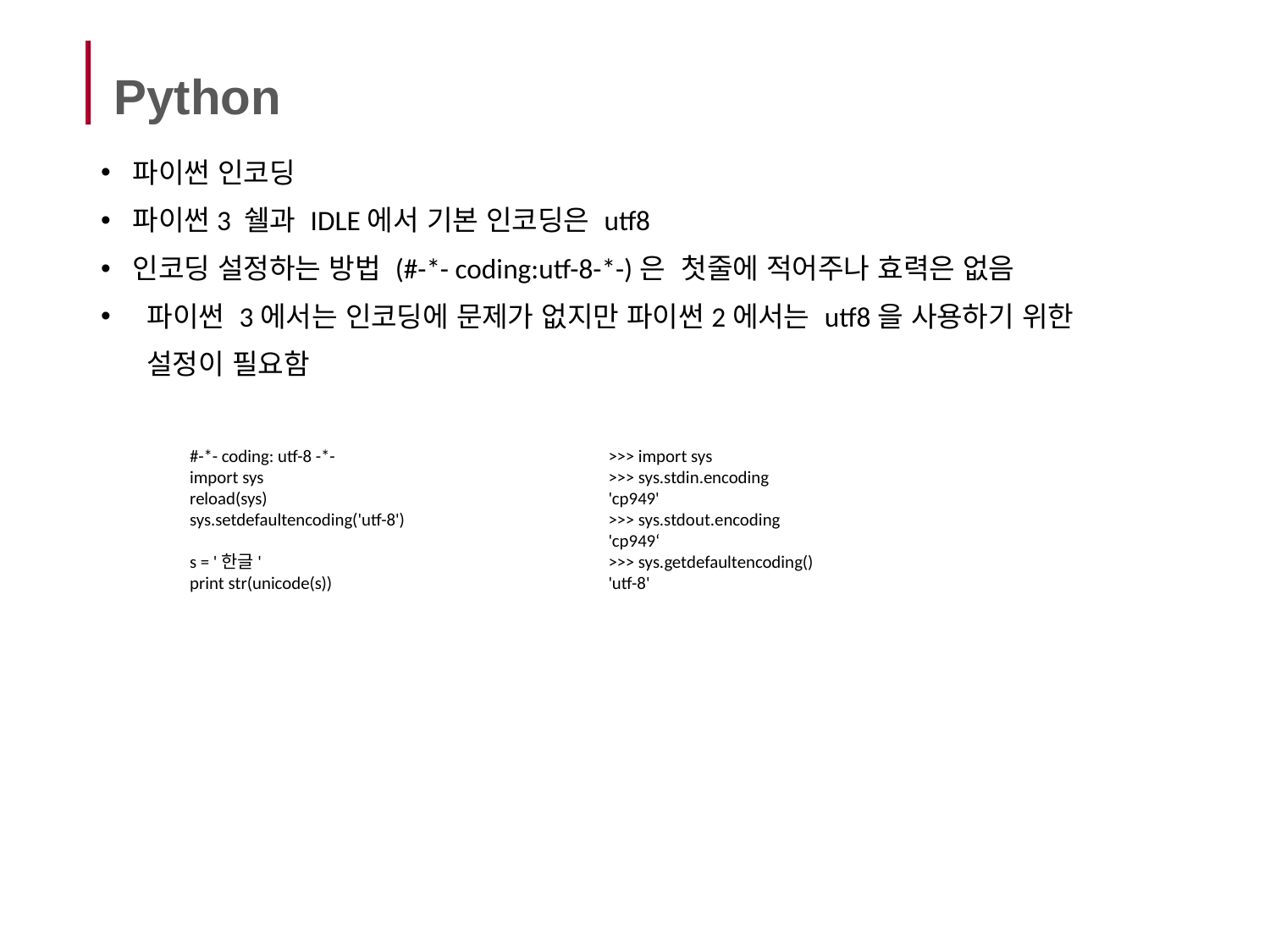

파이썬 인코딩
파이썬3 쉘과 IDLE에서 기본 인코딩은 utf8
인코딩 설정하는 방법 (#-*- coding:utf-8-*-)은  첫줄에 적어주나 효력은 없음
 파이썬 3에서는 인코딩에 문제가 없지만 파이썬2에서는 utf8을 사용하기 위한
     설정이 필요함

#-*- coding: utf-8 -*-
import sys
reload(sys)
sys.setdefaultencoding('utf-8')

s = '한글'
print str(unicode(s))
>>> import sys
>>> sys.stdin.encoding
'cp949'
>>> sys.stdout.encoding
'cp949‘
>>> sys.getdefaultencoding()
'utf-8'